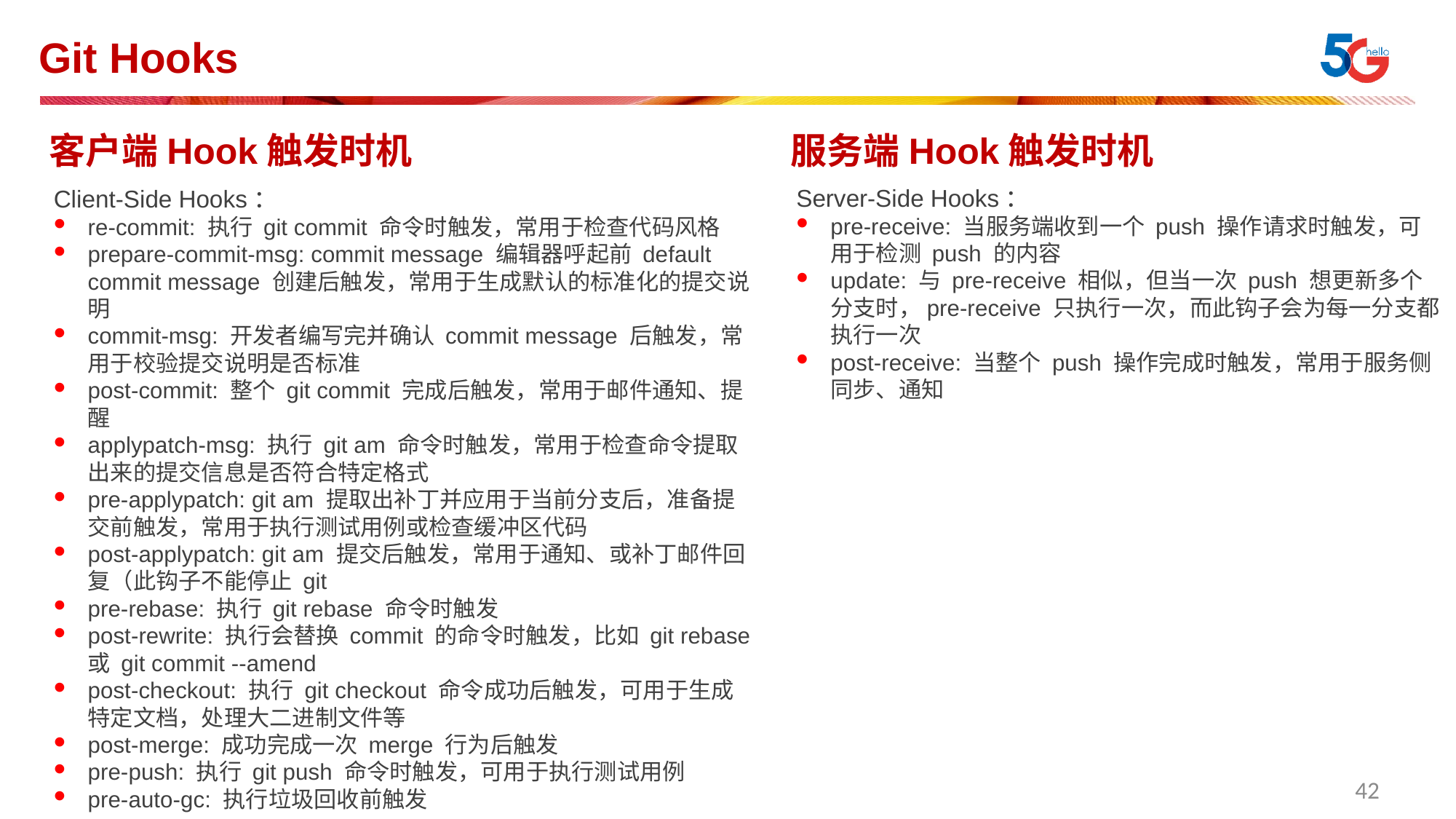

# Git Hooks
客户端Hook触发时机
服务端Hook触发时机
Server-Side Hooks：
pre-receive: 当服务端收到一个 push 操作请求时触发，可用于检测 push 的内容
update: 与 pre-receive 相似，但当一次 push 想更新多个分支时，pre-receive 只执行一次，而此钩子会为每一分支都执行一次
post-receive: 当整个 push 操作完成时触发，常用于服务侧同步、通知
Client-Side Hooks：
re-commit: 执行 git commit 命令时触发，常用于检查代码风格
prepare-commit-msg: commit message 编辑器呼起前 default commit message 创建后触发，常用于生成默认的标准化的提交说明
commit-msg: 开发者编写完并确认 commit message 后触发，常用于校验提交说明是否标准
post-commit: 整个 git commit 完成后触发，常用于邮件通知、提醒
applypatch-msg: 执行 git am 命令时触发，常用于检查命令提取出来的提交信息是否符合特定格式
pre-applypatch: git am 提取出补丁并应用于当前分支后，准备提交前触发，常用于执行测试用例或检查缓冲区代码
post-applypatch: git am 提交后触发，常用于通知、或补丁邮件回复（此钩子不能停止 git
pre-rebase: 执行 git rebase 命令时触发
post-rewrite: 执行会替换 commit 的命令时触发，比如 git rebase 或 git commit --amend
post-checkout: 执行 git checkout 命令成功后触发，可用于生成特定文档，处理大二进制文件等
post-merge: 成功完成一次 merge 行为后触发
pre-push: 执行 git push 命令时触发，可用于执行测试用例
pre-auto-gc: 执行垃圾回收前触发